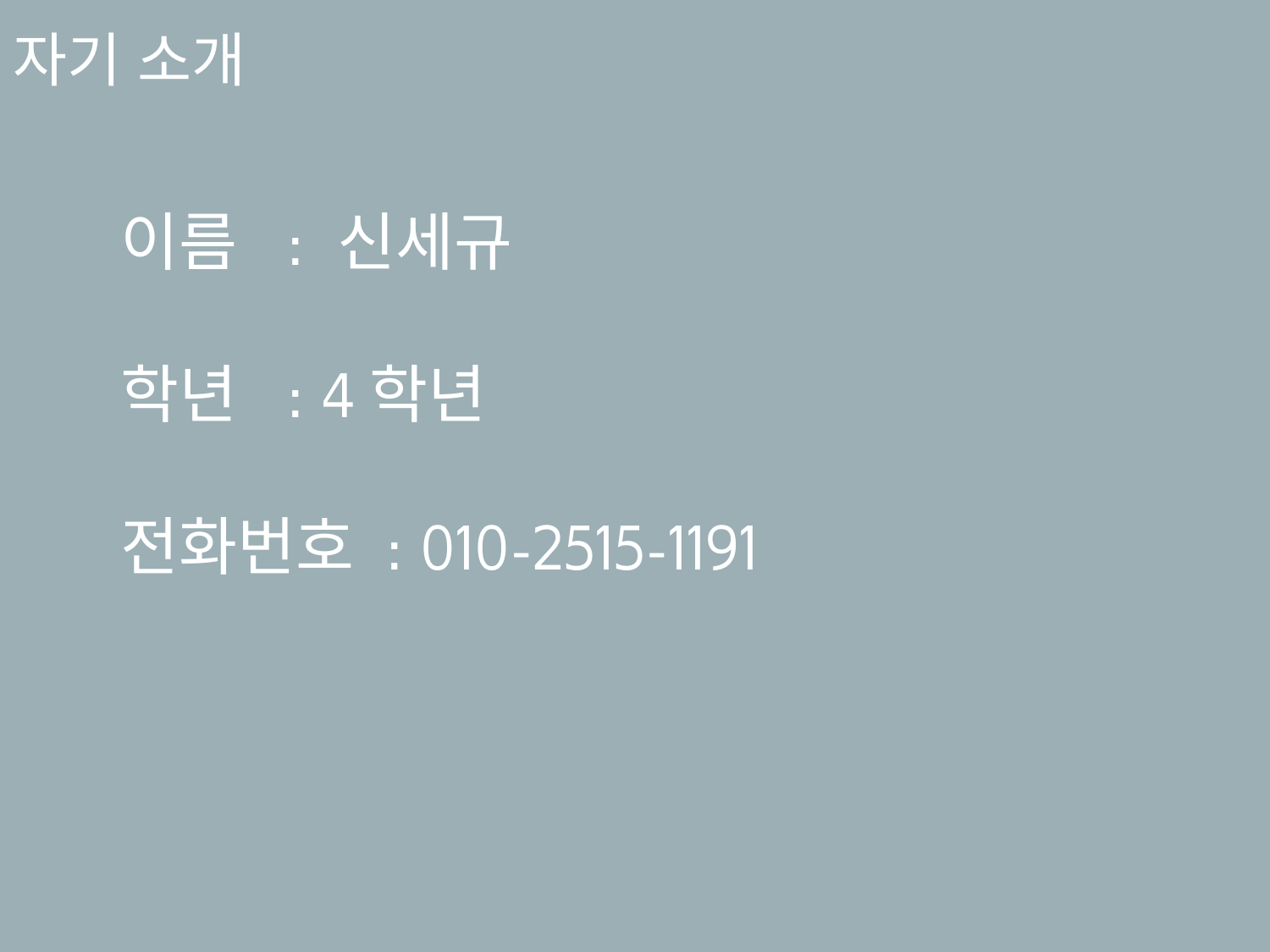

자기 소개
이름  : 신세규

학년  : 4학년

전화번호 : 010-2515-1191